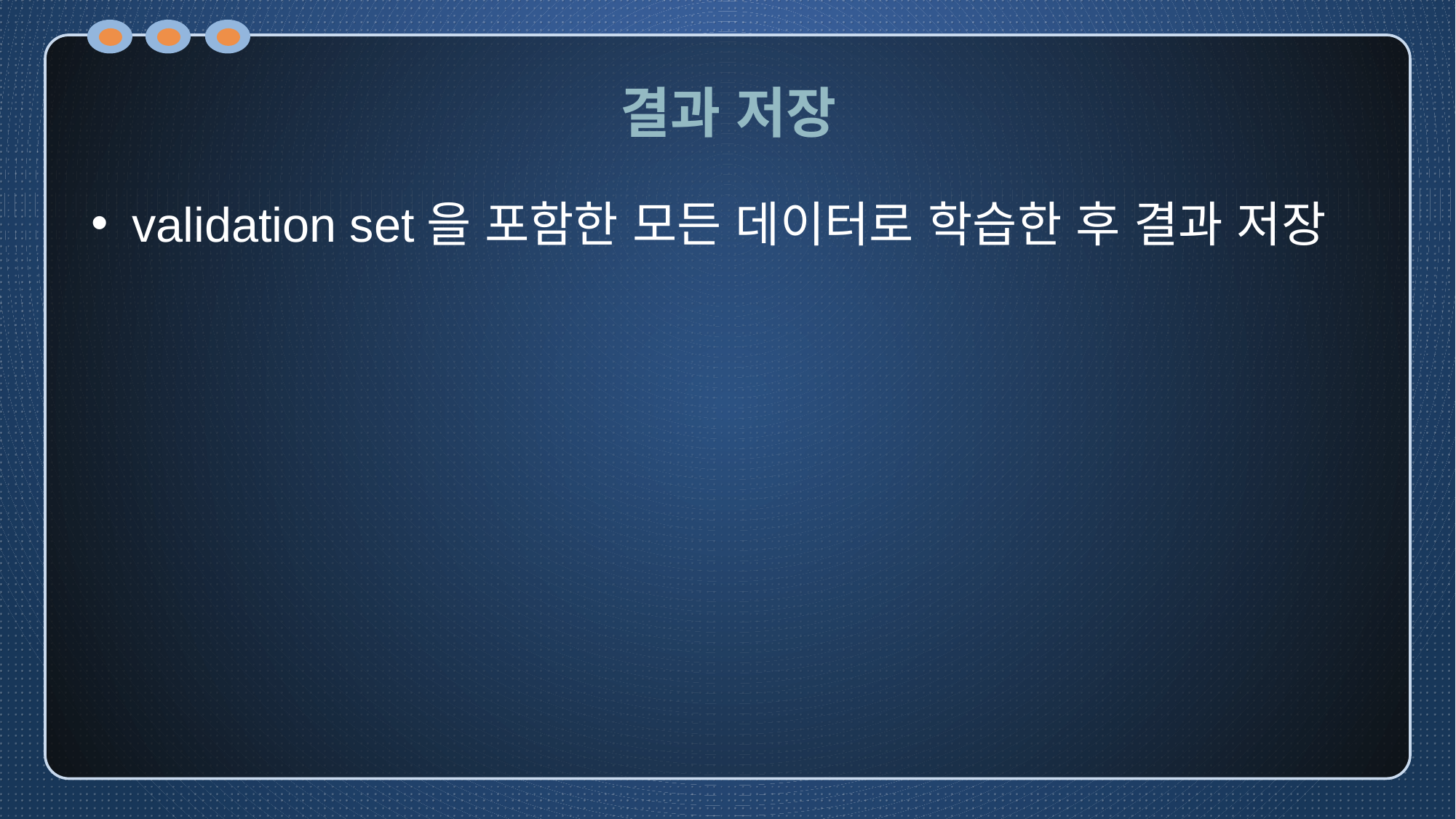

# 결과 저장
validation set을 포함한 모든 데이터로 학습한 후 결과 저장